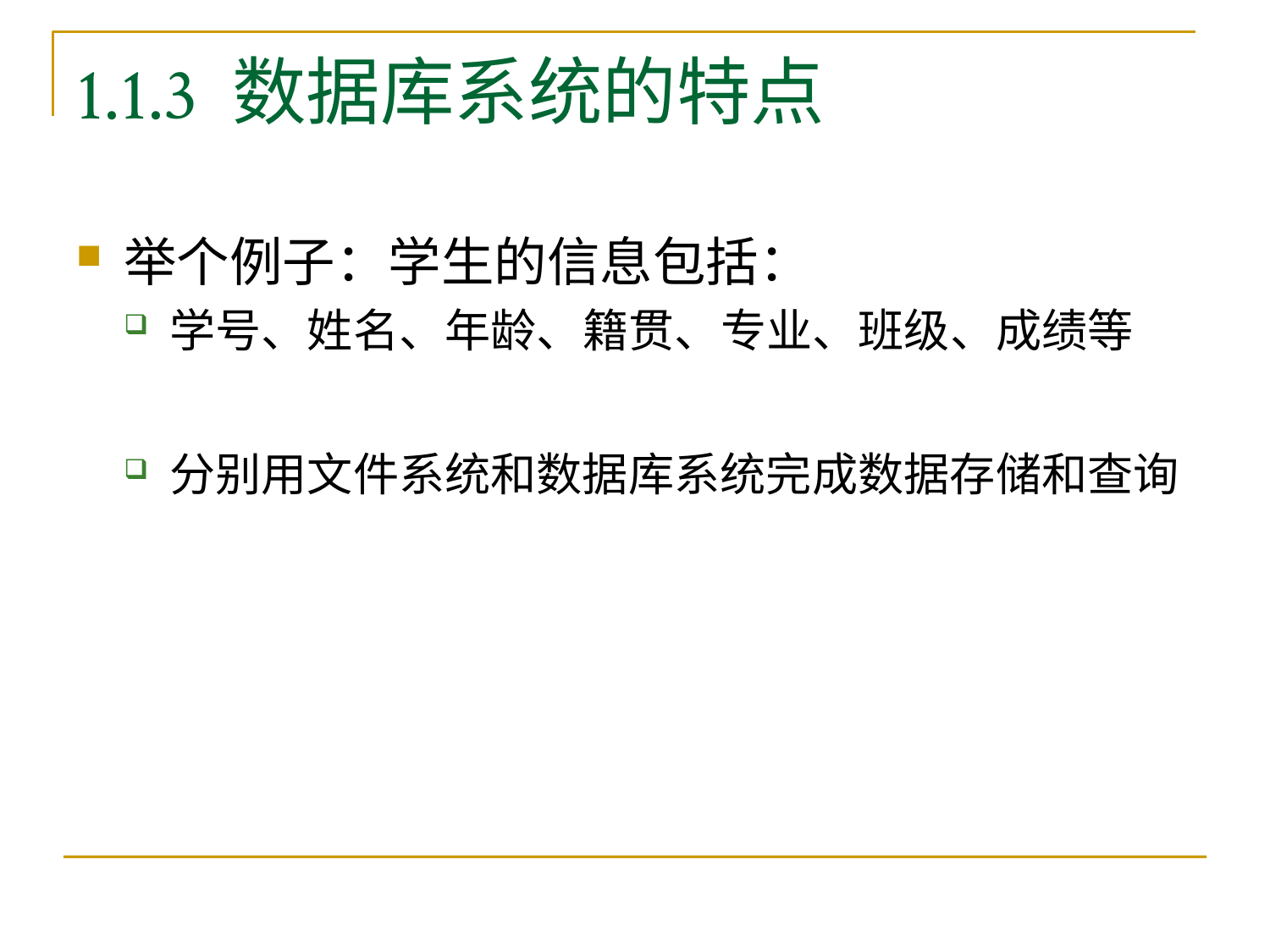

# 1.1.3 数据库系统的特点
举个例子：学生的信息包括：
学号、姓名、年龄、籍贯、专业、班级、成绩等

分别用文件系统和数据库系统完成数据存储和查询